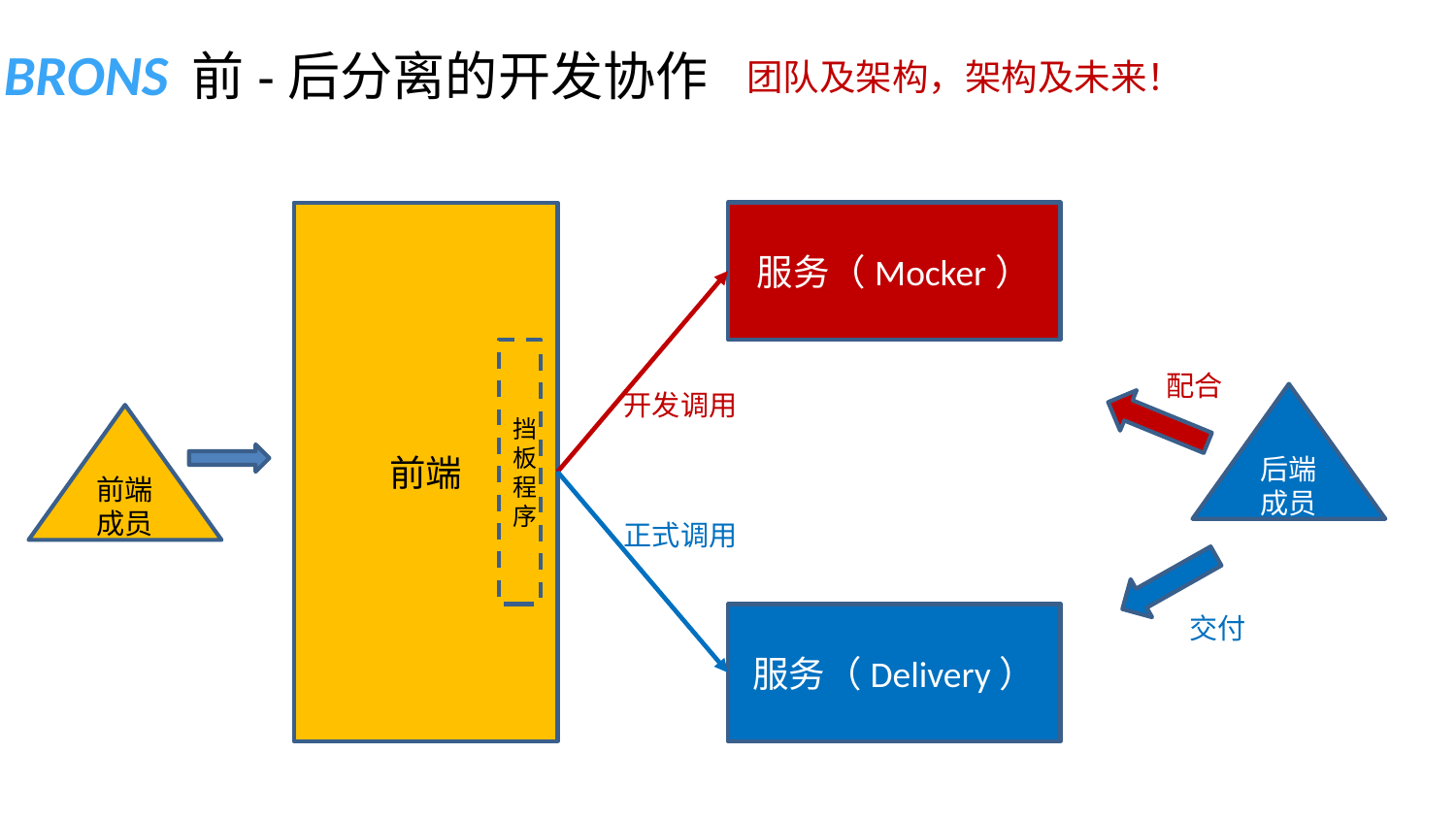

# 前-后分离的开发协作
团队及架构，架构及未来！
前端
服务（Mocker）
挡板
程序
配合
开发调用
后端成员

前端成员

正式调用

交付
服务（Delivery）